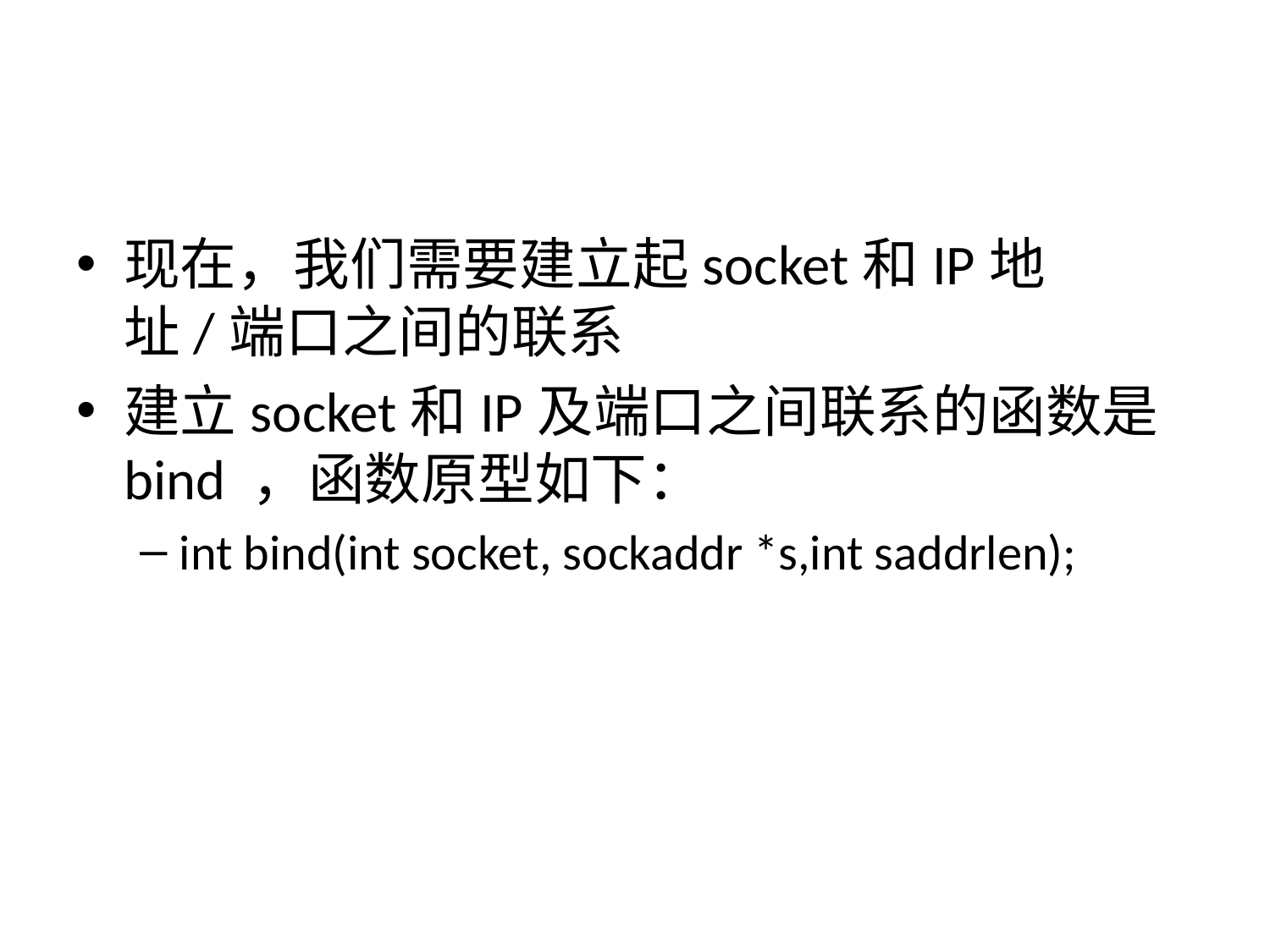

#
现在，我们需要建立起socket和IP地址/端口之间的联系
建立socket和IP及端口之间联系的函数是 bind ，函数原型如下：
int bind(int socket, sockaddr *s,int saddrlen);